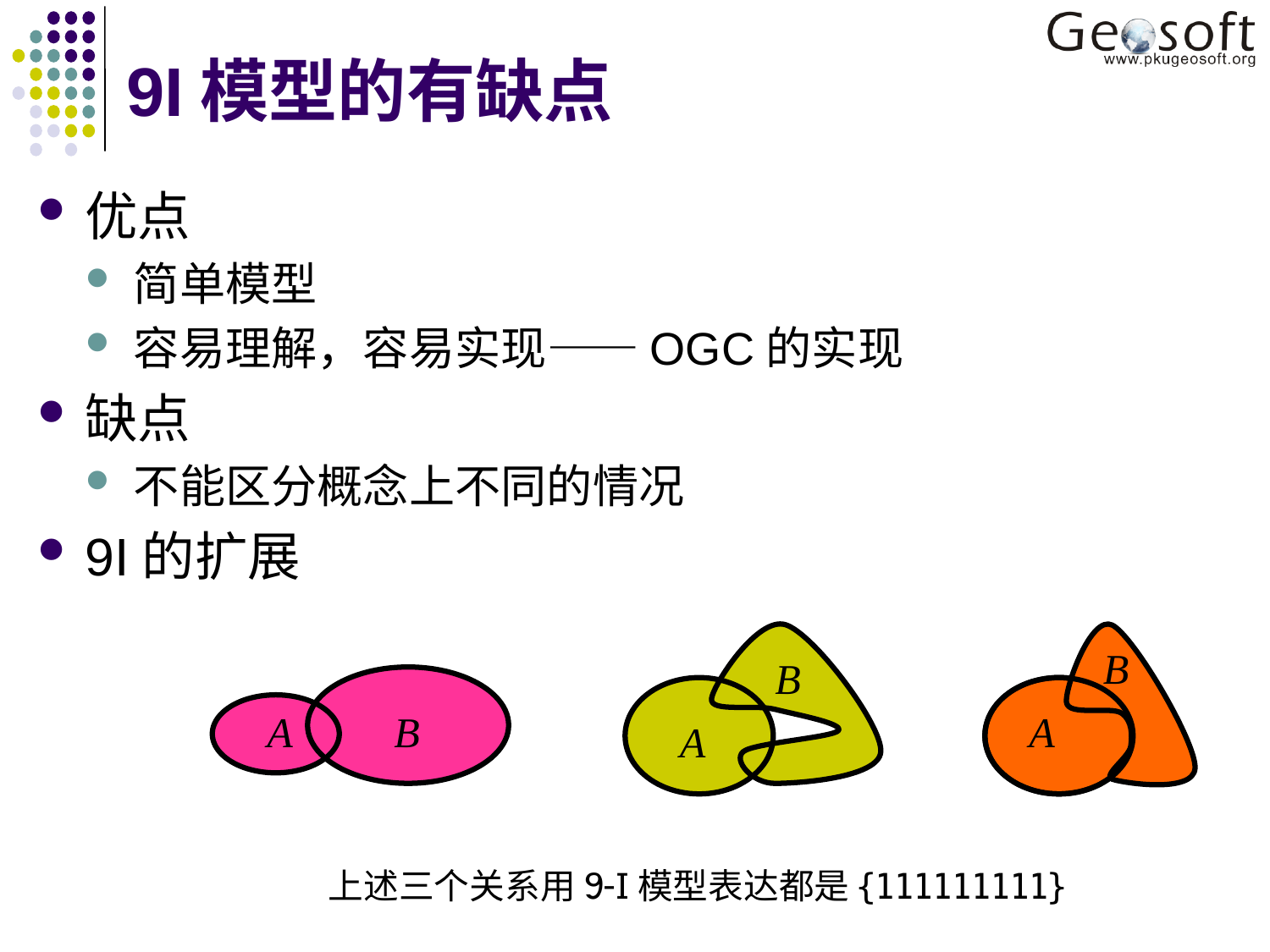

# 9I模型的有缺点
优点
简单模型
容易理解，容易实现——OGC的实现
缺点
不能区分概念上不同的情况
9I的扩展

B

A

B

A

A
B
上述三个关系用9-I模型表达都是{111111111}